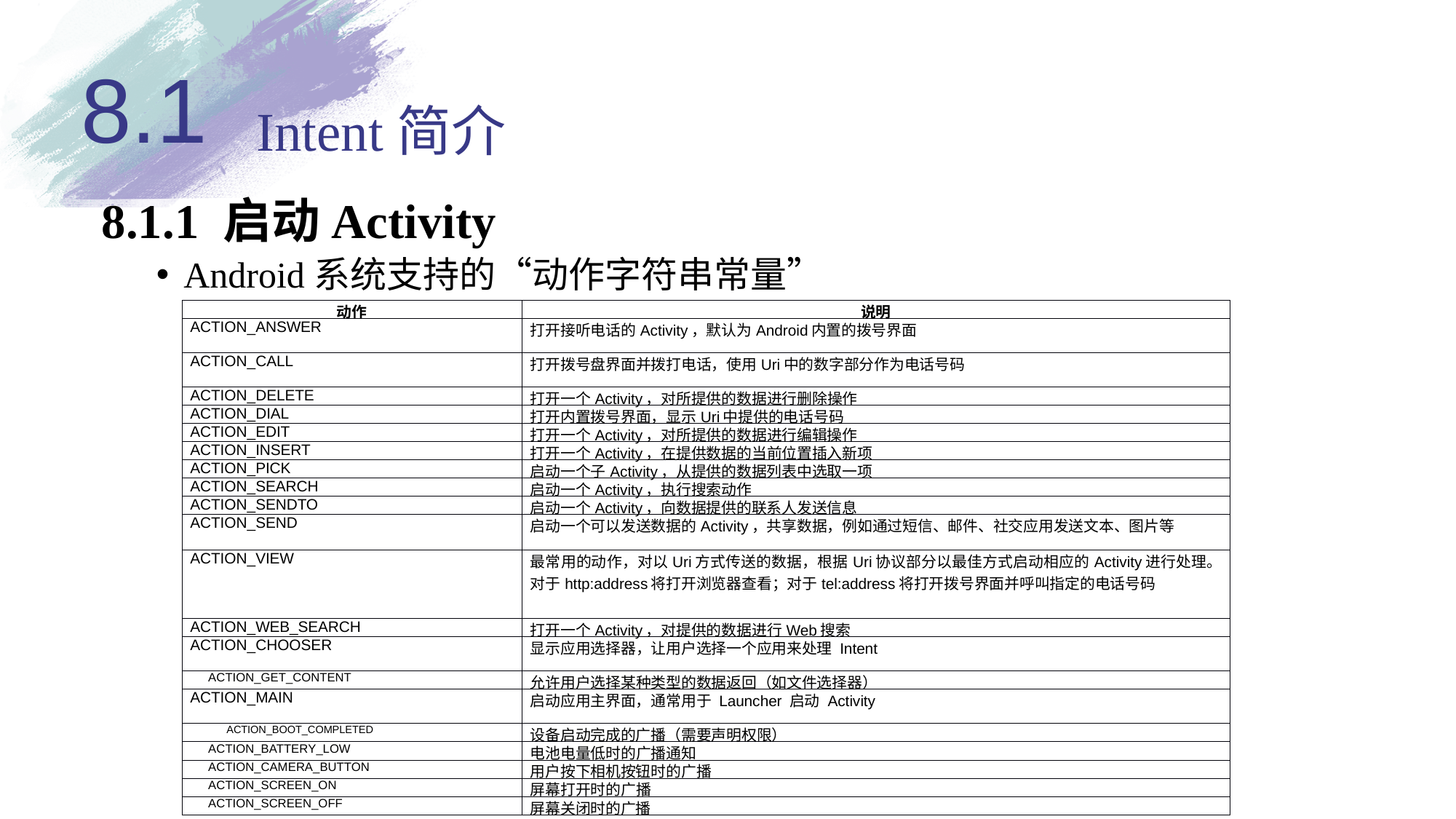

8.1
# Intent简介
8.1.1 启动Activity
Android系统支持的“动作字符串常量”
| 动作 | 说明 |
| --- | --- |
| ACTION\_ANSWER | 打开接听电话的Activity，默认为Android内置的拨号界面 |
| ACTION\_CALL | 打开拨号盘界面并拨打电话，使用Uri中的数字部分作为电话号码 |
| ACTION\_DELETE | 打开一个Activity，对所提供的数据进行删除操作 |
| ACTION\_DIAL | 打开内置拨号界面，显示Uri中提供的电话号码 |
| ACTION\_EDIT | 打开一个Activity，对所提供的数据进行编辑操作 |
| ACTION\_INSERT | 打开一个Activity，在提供数据的当前位置插入新项 |
| ACTION\_PICK | 启动一个子Activity，从提供的数据列表中选取一项 |
| ACTION\_SEARCH | 启动一个Activity，执行搜索动作 |
| ACTION\_SENDTO | 启动一个Activity，向数据提供的联系人发送信息 |
| ACTION\_SEND | 启动一个可以发送数据的Activity，共享数据，例如通过短信、邮件、社交应用发送文本、图片等 |
| ACTION\_VIEW | 最常用的动作，对以Uri方式传送的数据，根据Uri协议部分以最佳方式启动相应的Activity进行处理。对于http:address将打开浏览器查看；对于tel:address将打开拨号界面并呼叫指定的电话号码 |
| ACTION\_WEB\_SEARCH | 打开一个Activity，对提供的数据进行Web搜索 |
| ACTION\_CHOOSER | 显示应用选择器，让用户选择一个应用来处理 Intent |
| ACTION\_GET\_CONTENT | 允许用户选择某种类型的数据返回（如文件选择器） |
| ACTION\_MAIN | 启动应用主界面，通常用于 Launcher 启动 Activity |
| ACTION\_BOOT\_COMPLETED | 设备启动完成的广播（需要声明权限） |
| ACTION\_BATTERY\_LOW | 电池电量低时的广播通知 |
| ACTION\_CAMERA\_BUTTON | 用户按下相机按钮时的广播 |
| ACTION\_SCREEN\_ON | 屏幕打开时的广播 |
| ACTION\_SCREEN\_OFF | 屏幕关闭时的广播 |